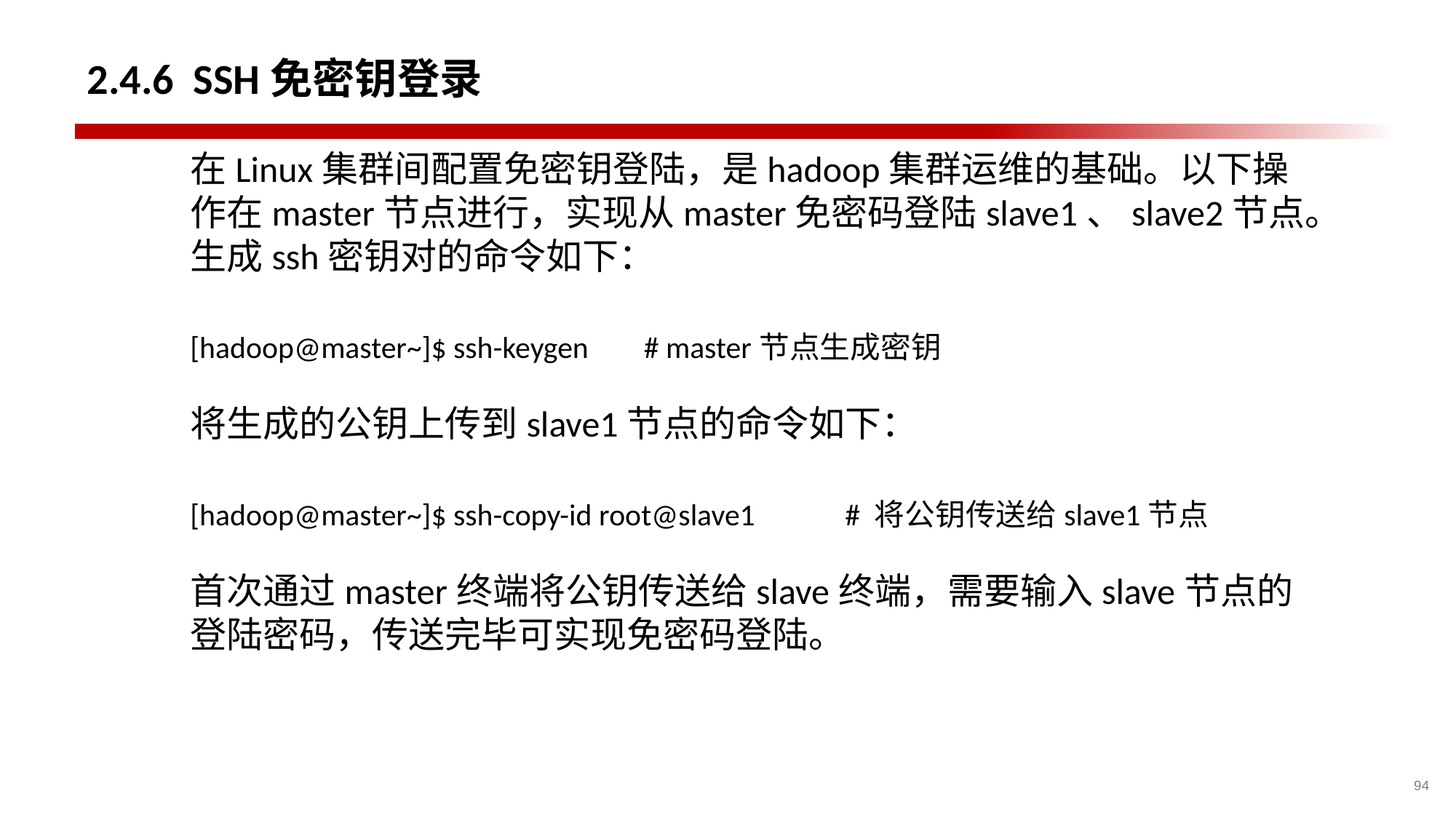

2.4.6  SSH免密钥登录

在Linux集群间配置免密钥登陆，是hadoop集群运维的基础。以下操作在master节点进行，实现从master免密码登陆slave1、slave2节点。生成ssh密钥对的命令如下：

[hadoop@master~]$ ssh-keygen        # master节点生成密钥

将生成的公钥上传到slave1节点的命令如下：

[hadoop@master~]$ ssh-copy-id root@slave1      	# 将公钥传送给slave1节点

首次通过master终端将公钥传送给slave终端，需要输入slave节点的登陆密码，传送完毕可实现免密码登陆。

94